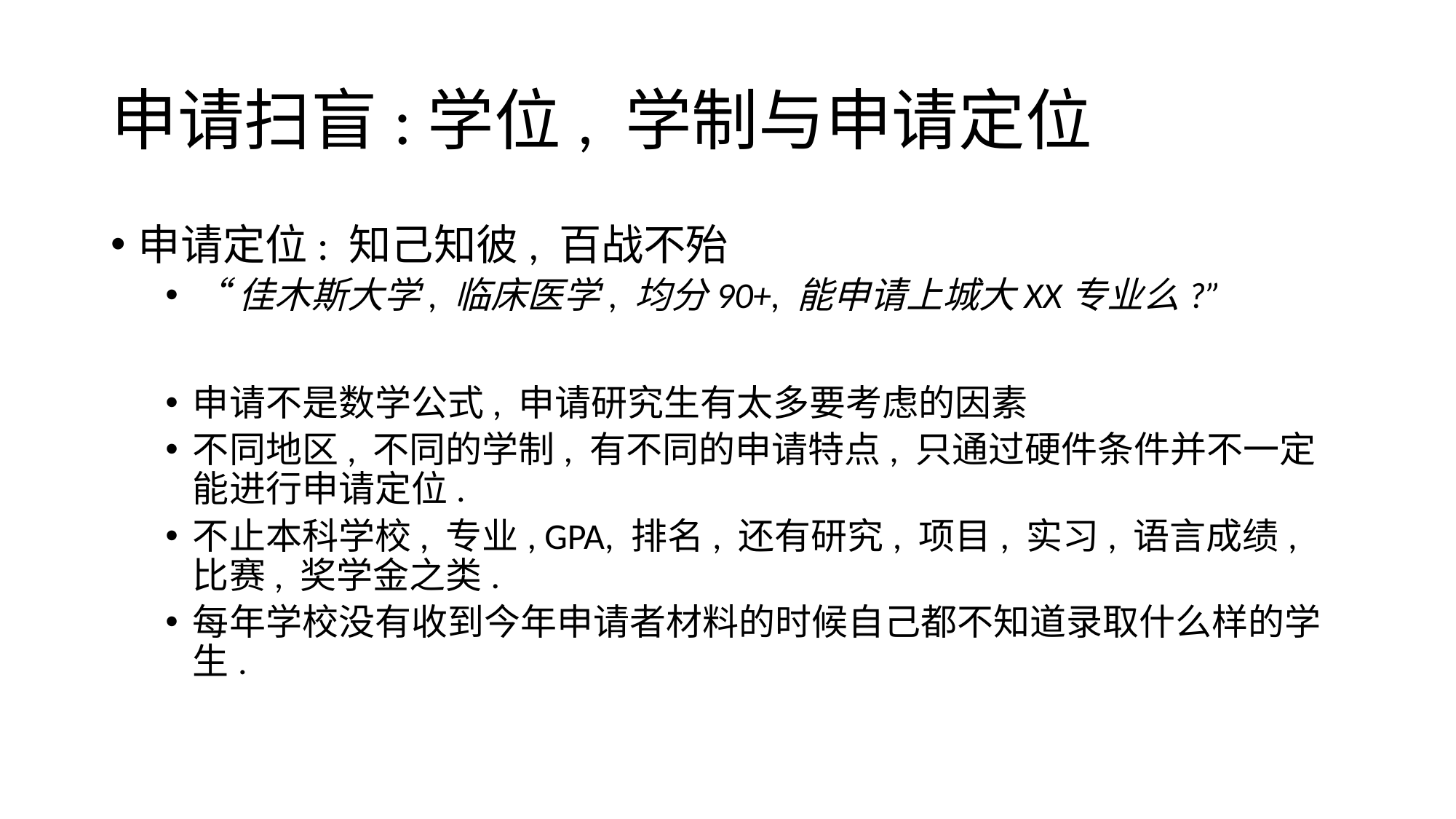

# 申请扫盲:学位, 学制与申请定位
申请定位: 知己知彼, 百战不殆
“佳木斯大学, 临床医学, 均分90+, 能申请上城大XX专业么?”

申请不是数学公式, 申请研究生有太多要考虑的因素
不同地区, 不同的学制, 有不同的申请特点, 只通过硬件条件并不一定能进行申请定位.
不止本科学校, 专业, GPA, 排名, 还有研究, 项目, 实习, 语言成绩, 比赛, 奖学金之类.
每年学校没有收到今年申请者材料的时候自己都不知道录取什么样的学生.